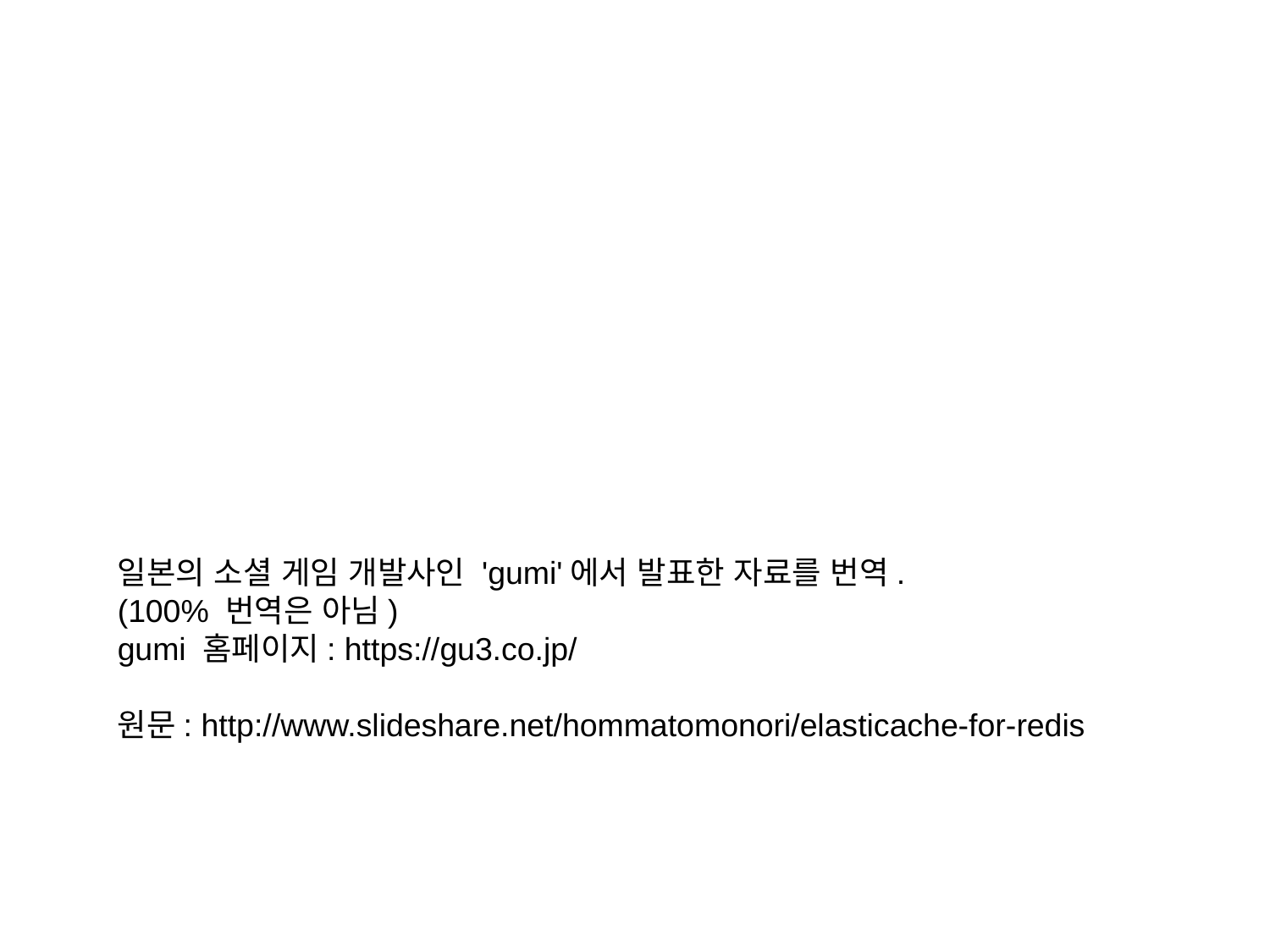

일본의 소셜 게임 개발사인 'gumi'에서 발표한 자료를 번역.
(100% 번역은 아님)
gumi 홈페이지: https://gu3.co.jp/

원문: http://www.slideshare.net/hommatomonori/elasticache-for-redis